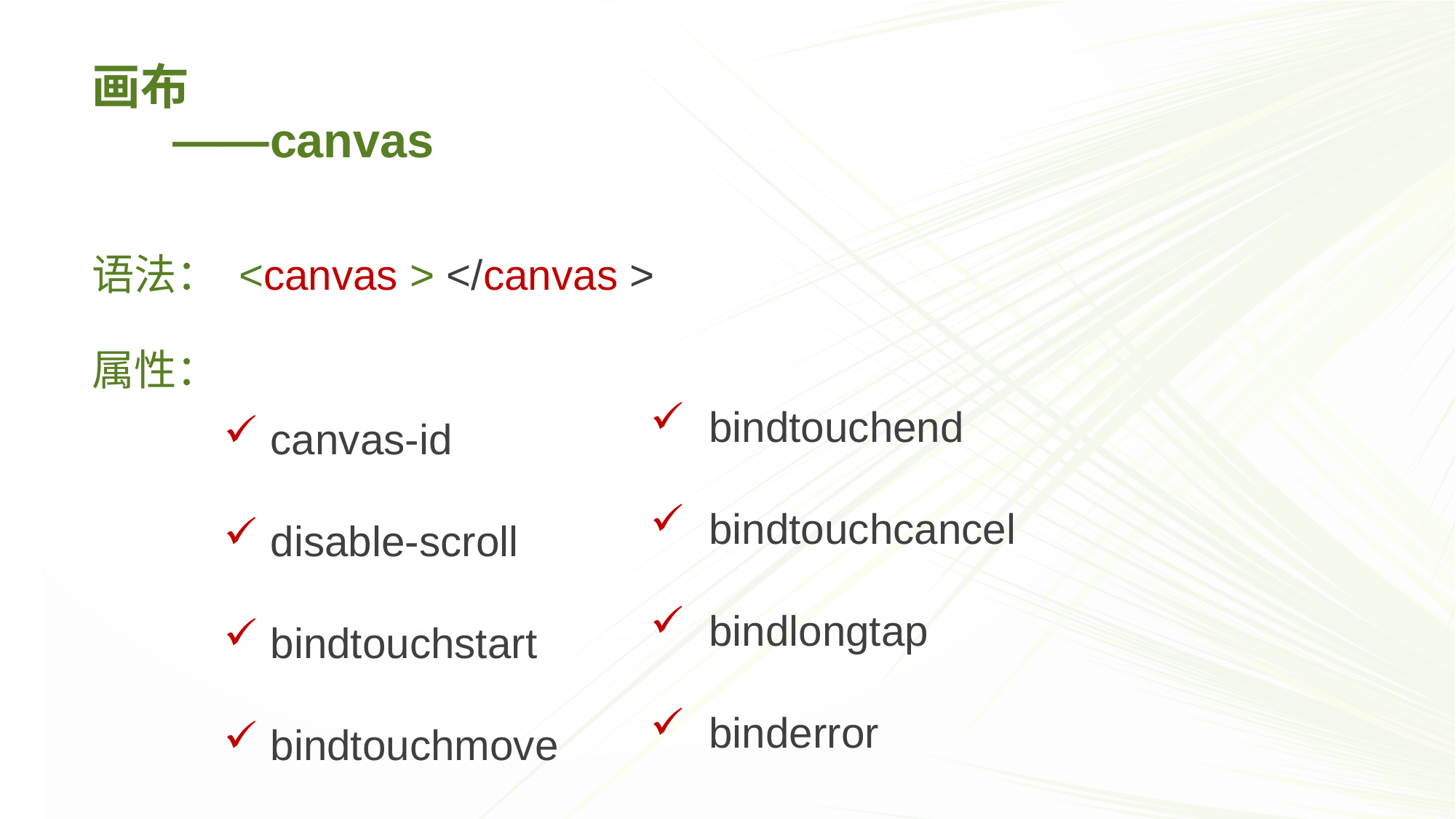

语法： <canvas > </canvas >
画布
      ——canvas
属性：

 canvas-id
 disable-scroll
 bindtouchstart
 bindtouchmove

  bindtouchend
  bindtouchcancel
  bindlongtap
  binderror